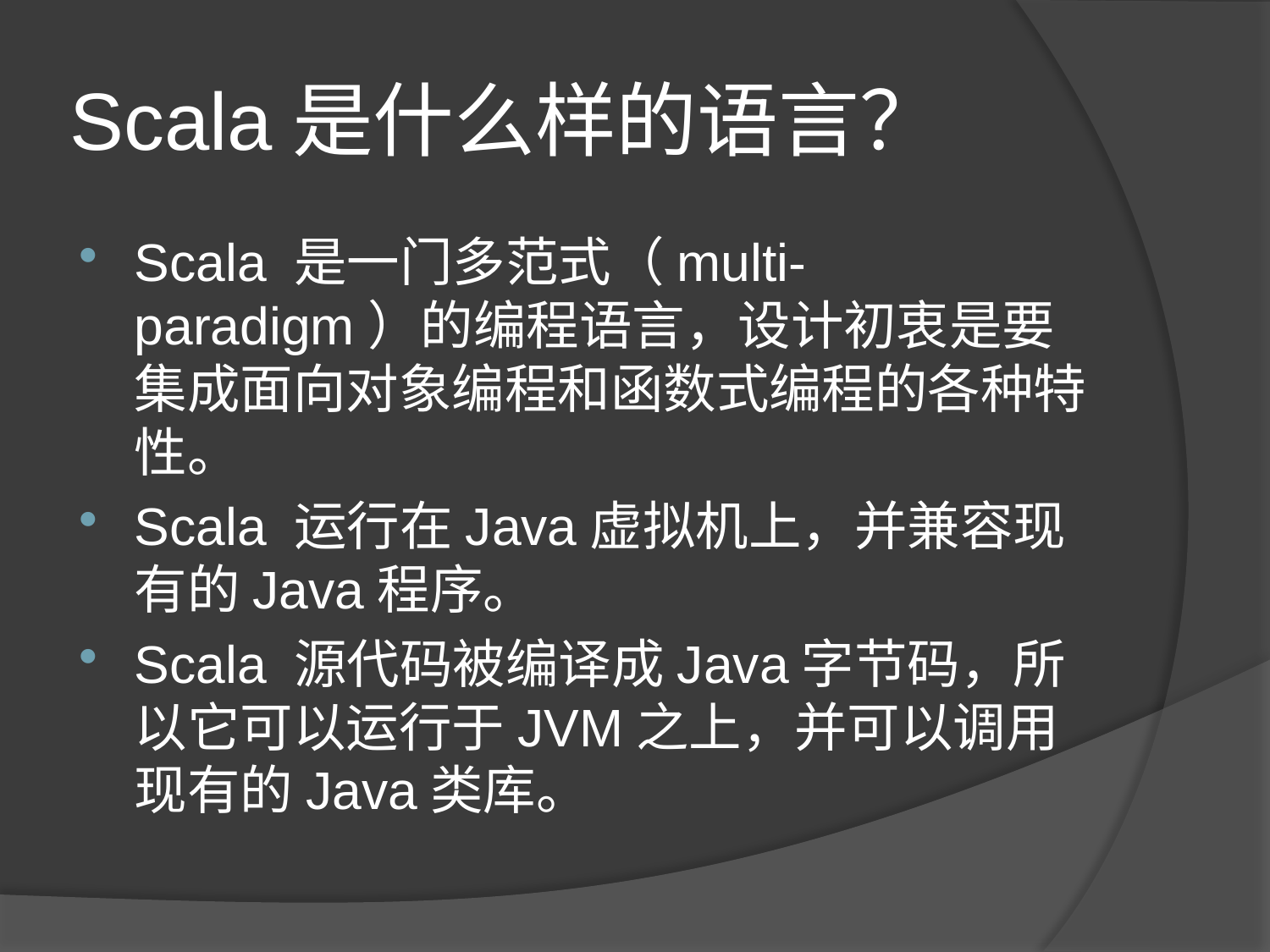

# Scala是什么样的语言？
Scala 是一门多范式（multi-paradigm）的编程语言，设计初衷是要集成面向对象编程和函数式编程的各种特性。
Scala 运行在Java虚拟机上，并兼容现有的Java程序。
Scala 源代码被编译成Java字节码，所以它可以运行于JVM之上，并可以调用现有的Java类库。